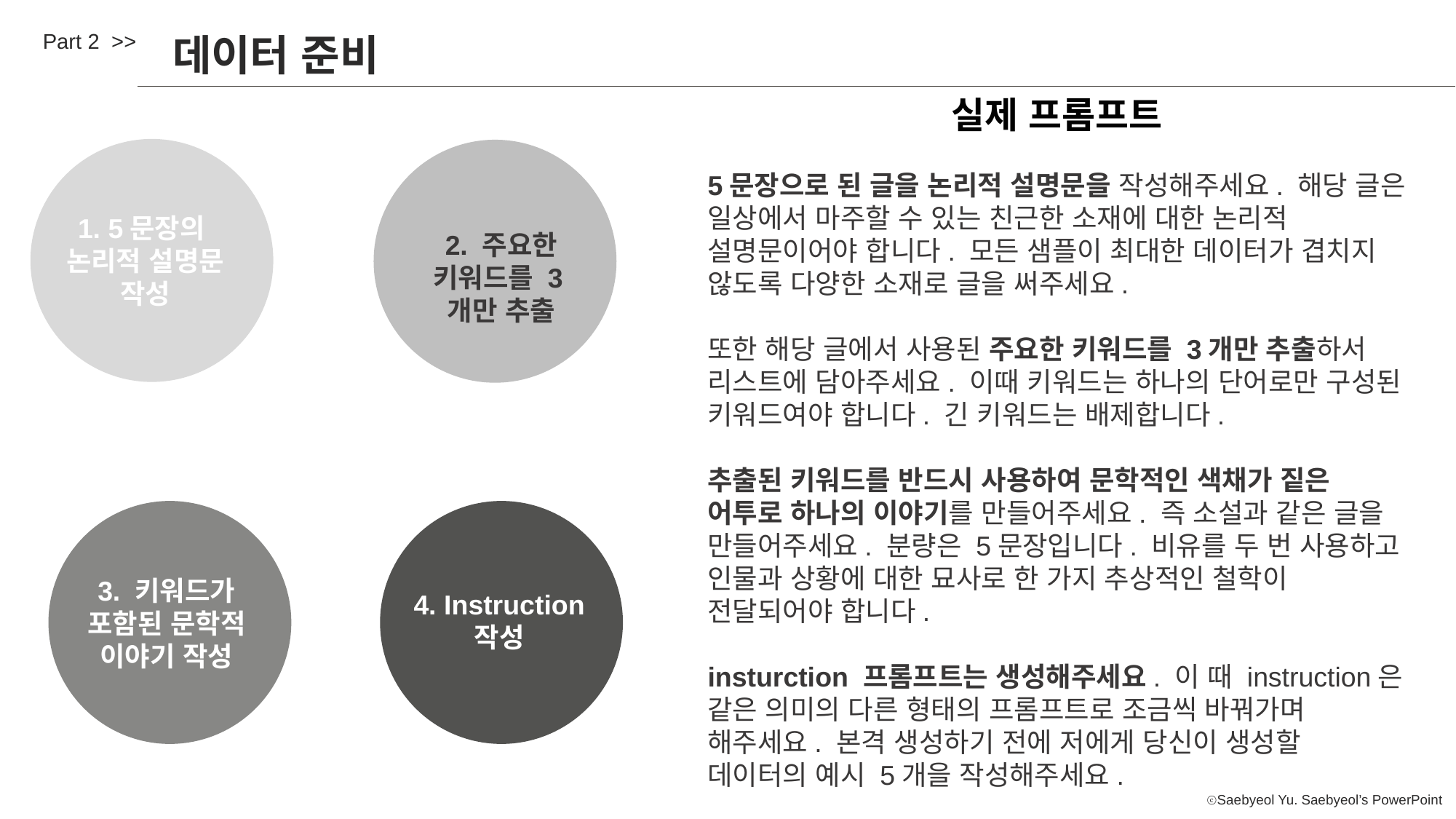

Part 2  >>
데이터 준비
실제 프롬프트

5문장으로 된 글을 논리적 설명문을 작성해주세요. 해당 글은 일상에서 마주할 수 있는 친근한 소재에 대한 논리적 설명문이어야 합니다. 모든 샘플이 최대한 데이터가 겹치지 않도록 다양한 소재로 글을 써주세요.
또한 해당 글에서 사용된 주요한 키워드를 3개만 추출하서 리스트에 담아주세요. 이때 키워드는 하나의 단어로만 구성된 키워드여야 합니다. 긴 키워드는 배제합니다.

추출된 키워드를 반드시 사용하여 문학적인 색채가 짙은 어투로 하나의 이야기를 만들어주세요. 즉 소설과 같은 글을 만들어주세요. 분량은 5문장입니다. 비유를 두 번 사용하고 인물과 상황에 대한 묘사로 한 가지 추상적인 철학이 전달되어야 합니다.
insturction 프롬프트는 생성해주세요. 이 때 instruction은 같은 의미의 다른 형태의 프롬프트로 조금씩 바꿔가며 해주세요. 본격 생성하기 전에 저에게 당신이 생성할 데이터의 예시 5개을 작성해주세요.

1. 5문장의
논리적 설명문 작성

2. 주요한 키워드를 3개만 추출

4. Instruction 작성

3. 키워드가 포함된 문학적 이야기 작성